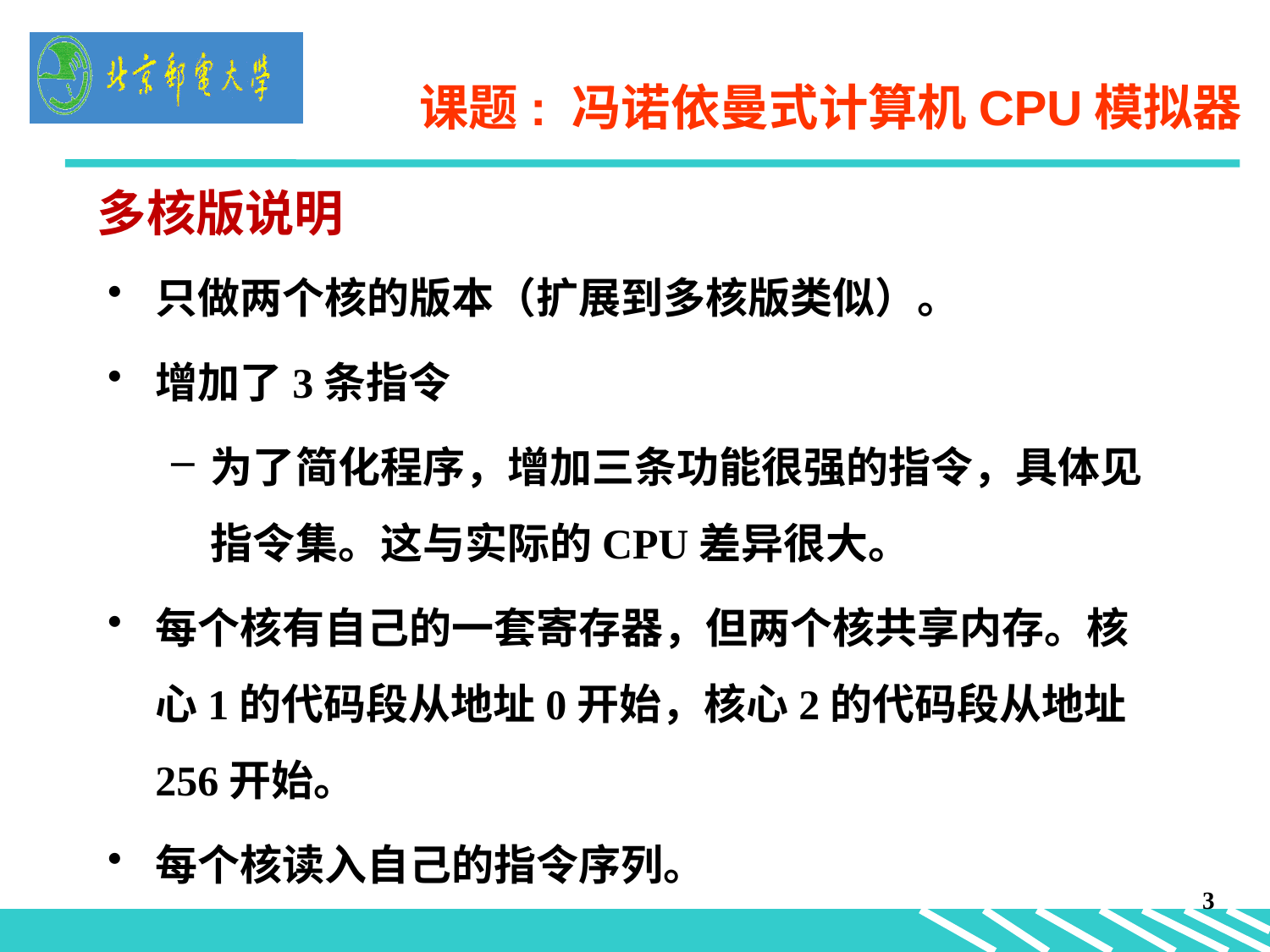

# 课题: 冯诺依曼式计算机CPU模拟器
多核版说明
只做两个核的版本（扩展到多核版类似）。
增加了3条指令
为了简化程序，增加三条功能很强的指令，具体见指令集。这与实际的CPU差异很大。
每个核有自己的一套寄存器，但两个核共享内存。核心1的代码段从地址0开始，核心2的代码段从地址256开始。
每个核读入自己的指令序列。

3